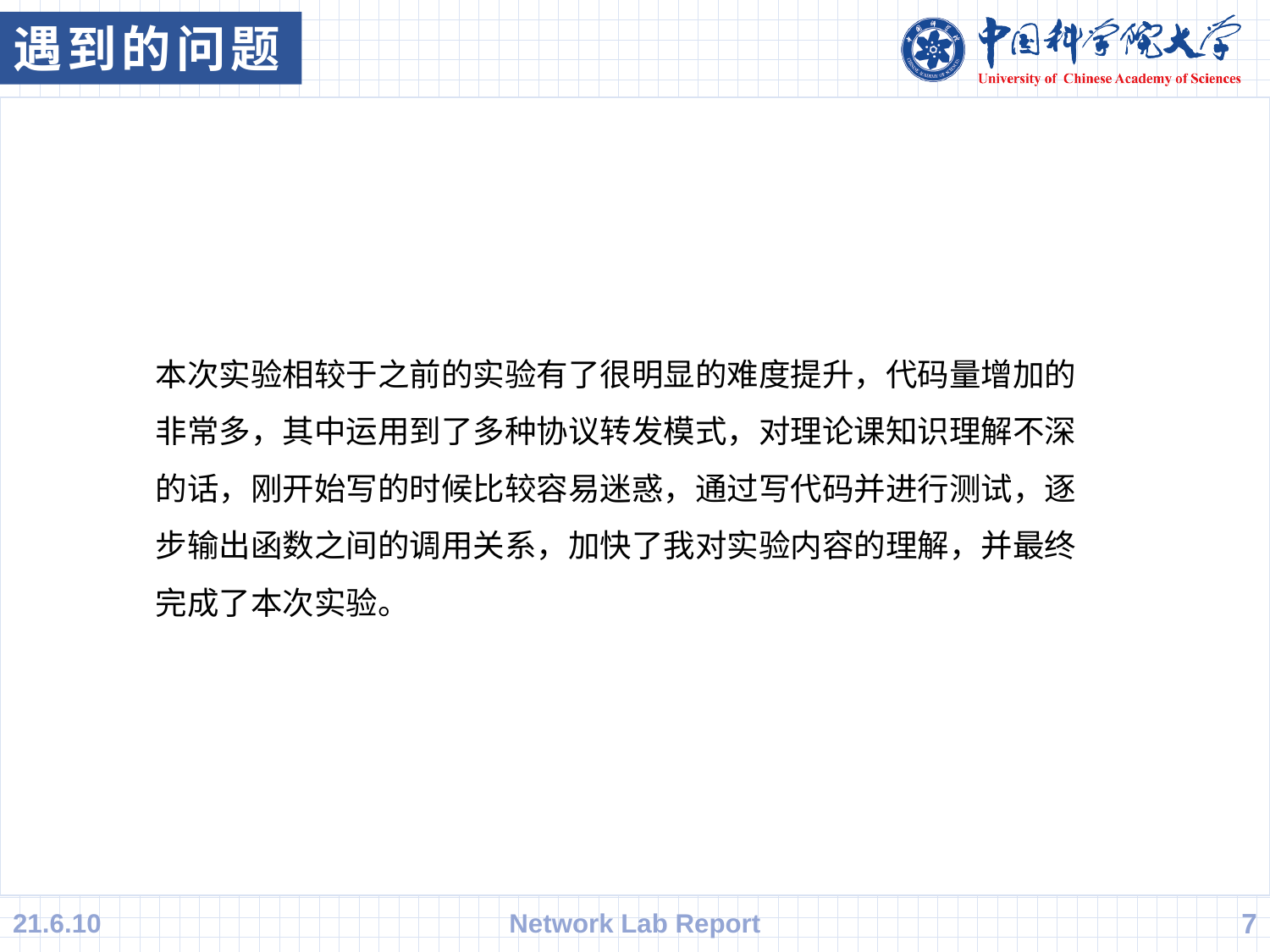

遇到的问题
本次实验相较于之前的实验有了很明显的难度提升，代码量增加的非常多，其中运用到了多种协议转发模式，对理论课知识理解不深的话，刚开始写的时候比较容易迷惑，通过写代码并进行测试，逐步输出函数之间的调用关系，加快了我对实验内容的理解，并最终完成了本次实验。
21.6.10
Network Lab Report
7